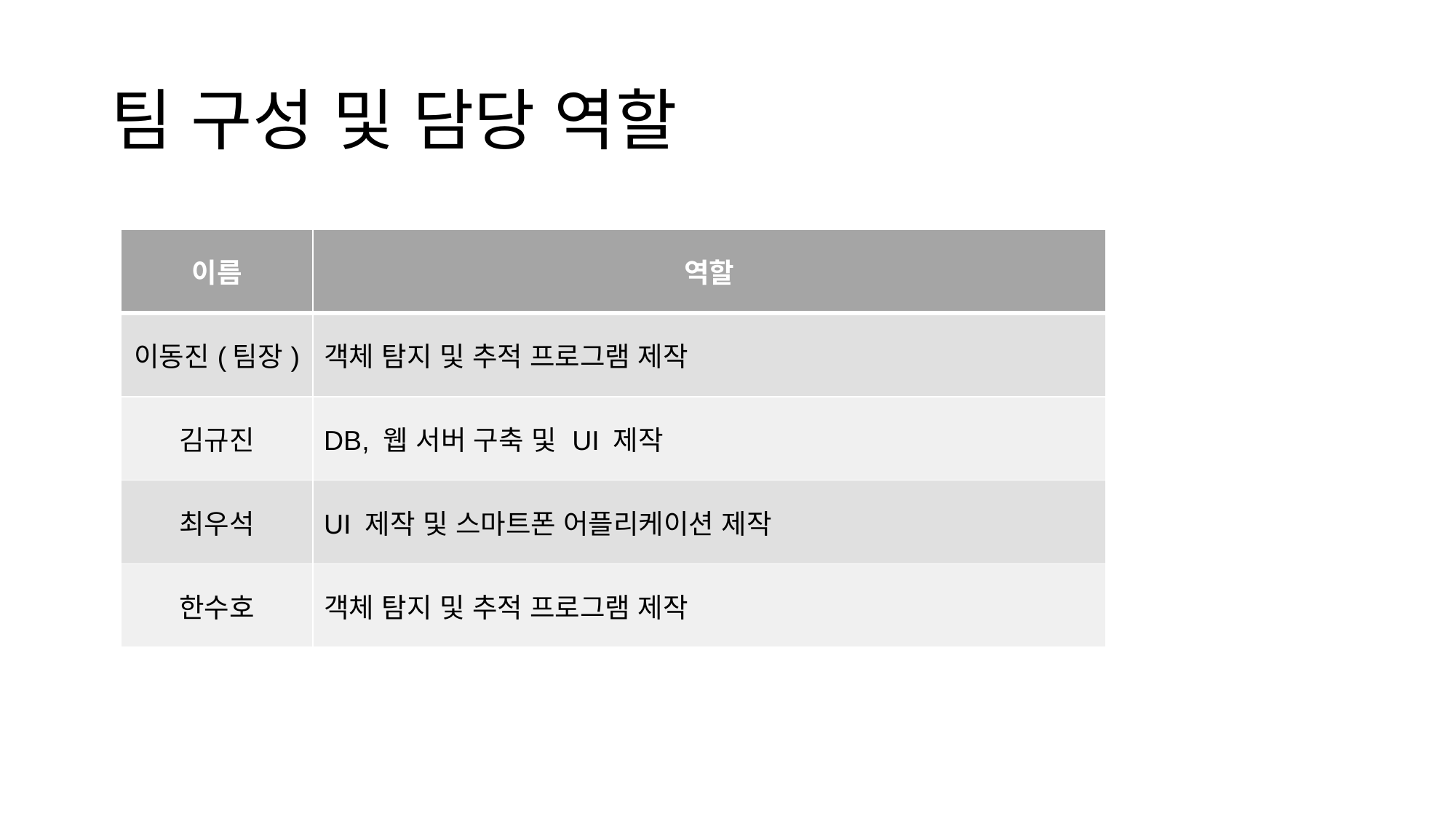

# 팀 구성 및 담당 역할
| 이름 | 역할 |
| --- | --- |
| 이동진(팀장) | 객체 탐지 및 추적 프로그램 제작 |
| 김규진 | DB, 웹 서버 구축 및 UI 제작 |
| 최우석 | UI 제작 및 스마트폰 어플리케이션 제작 |
| 한수호 | 객체 탐지 및 추적 프로그램 제작 |